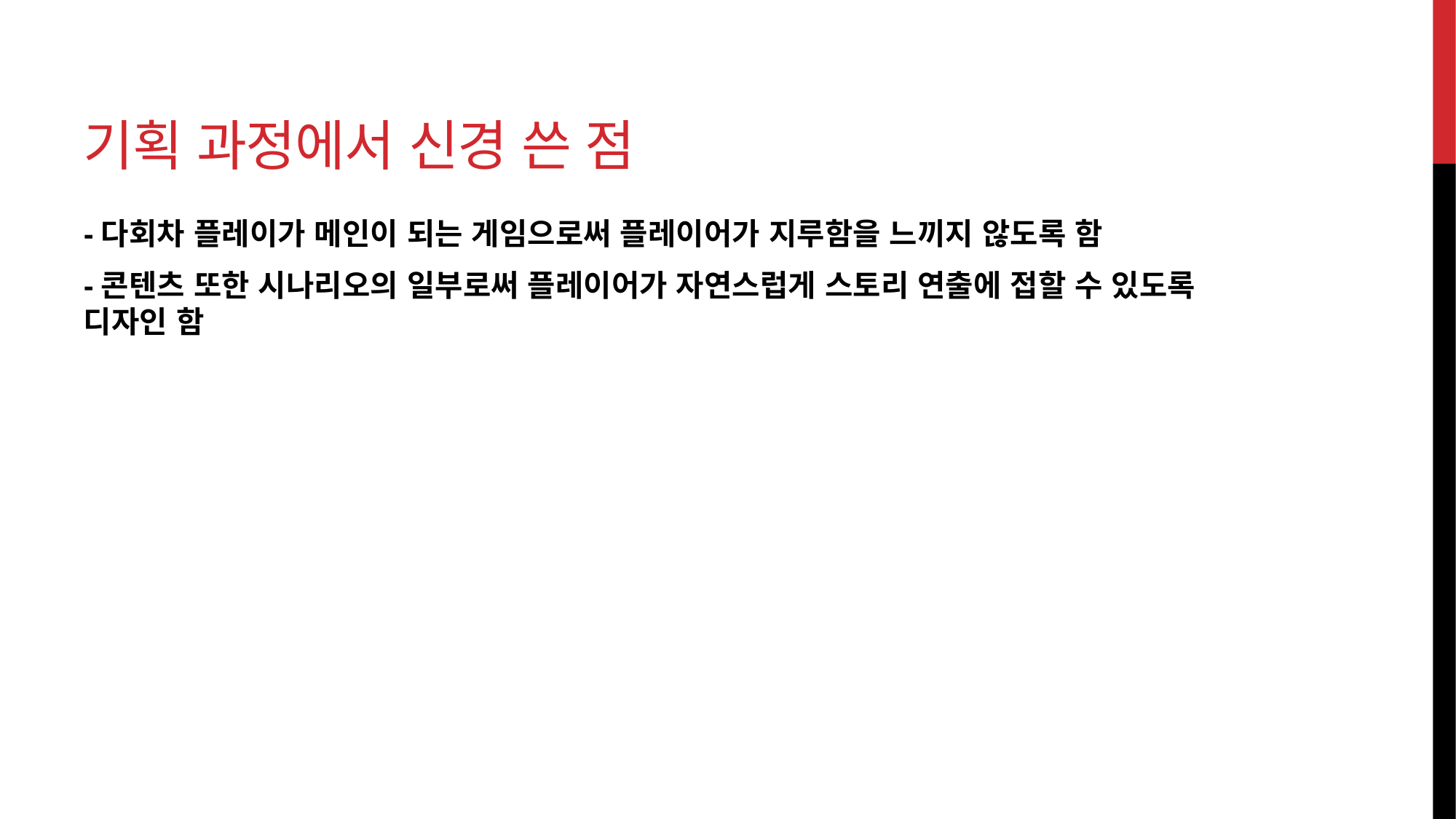

# 기획 과정에서 신경 쓴 점
-다회차 플레이가 메인이 되는 게임으로써 플레이어가 지루함을 느끼지 않도록 함
-콘텐츠 또한 시나리오의 일부로써 플레이어가 자연스럽게 스토리 연출에 접할 수 있도록 디자인 함